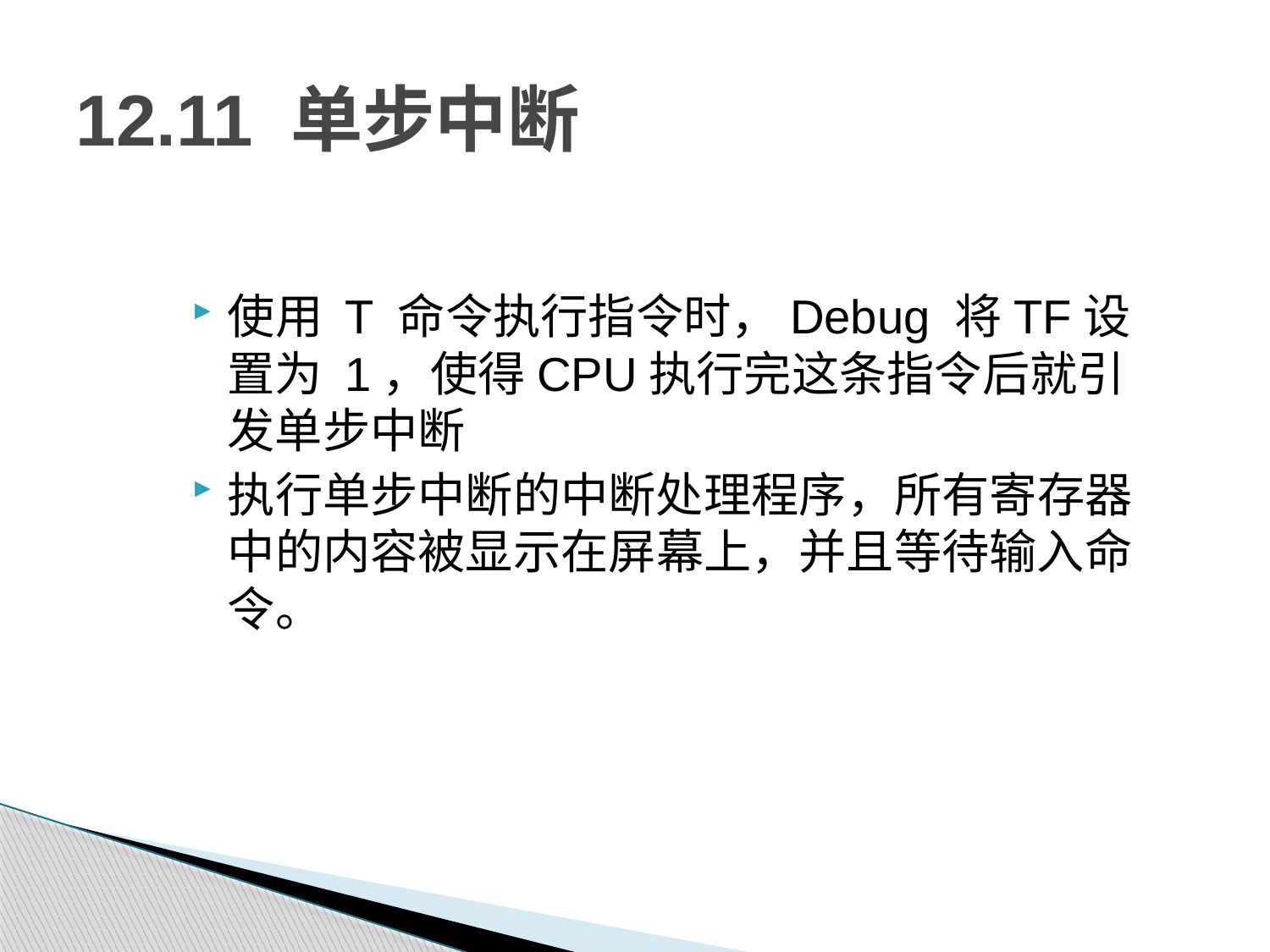

# 12.11 单步中断
使用 T 命令执行指令时，Debug 将TF设置为 1，使得CPU执行完这条指令后就引发单步中断
执行单步中断的中断处理程序，所有寄存器中的内容被显示在屏幕上，并且等待输入命令。